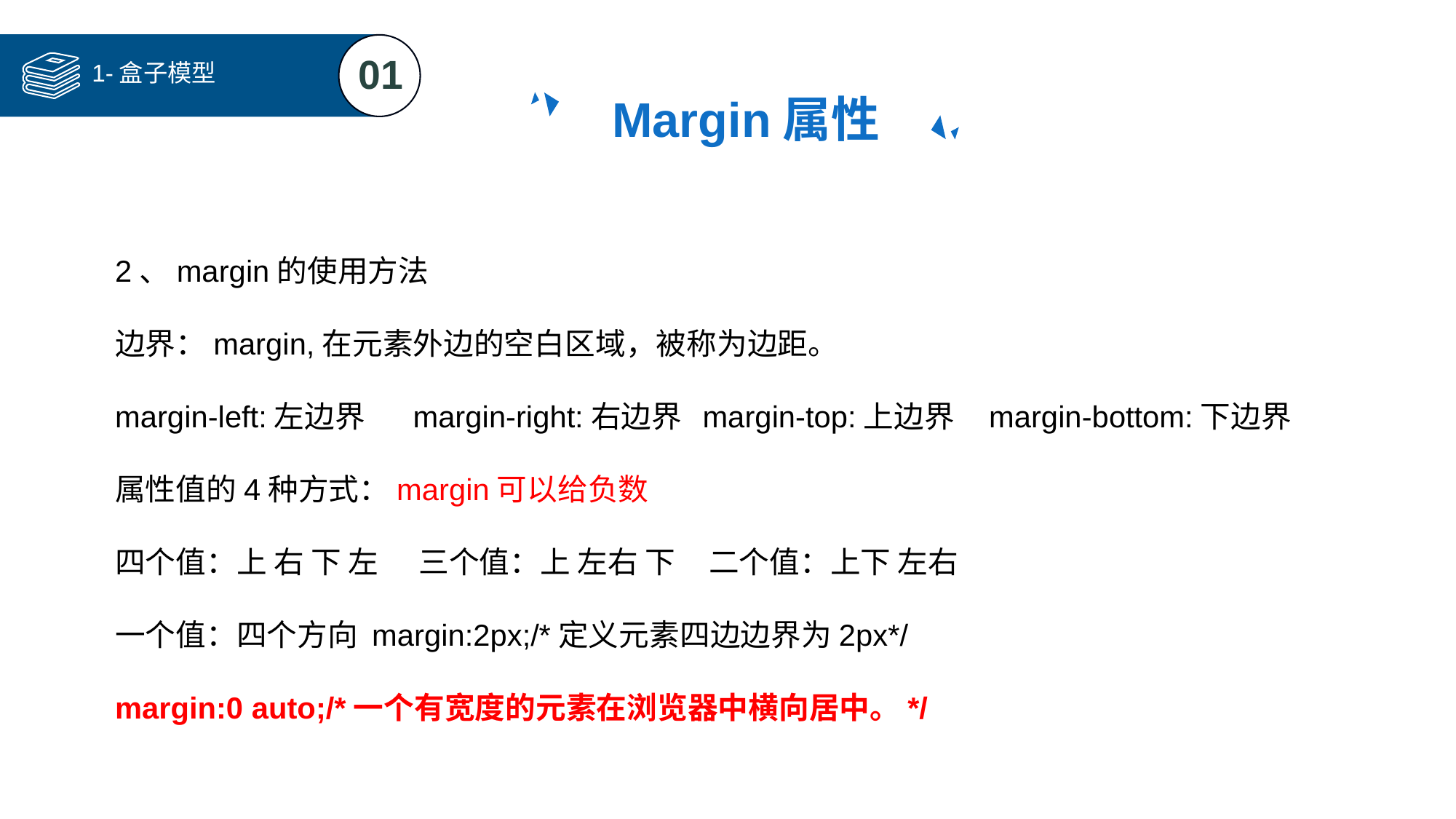

01
1-盒子模型

Margin属性

2、margin的使用方法
边界：margin,在元素外边的空白区域，被称为边距。
margin-left:左边界      margin-right:右边界  margin-top:上边界    margin-bottom:下边界
属性值的4种方式：margin可以给负数
四个值：上 右 下 左      三个值：上 左右 下     二个值：上下 左右
一个值：四个方向 margin:2px;/*定义元素四边边界为2px*/
margin:0 auto;/*一个有宽度的元素在浏览器中横向居中。*/